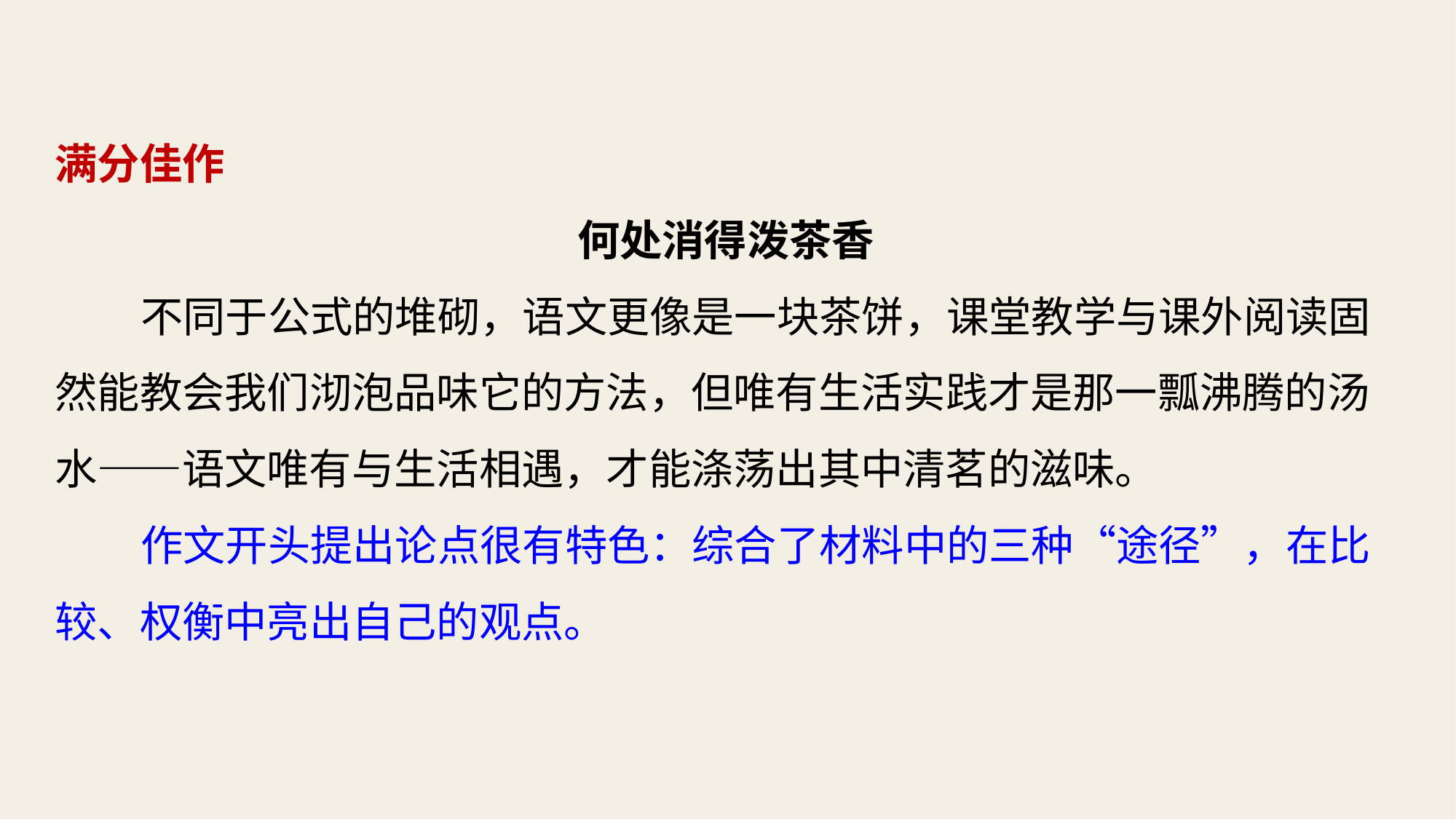

满分佳作
何处消得泼茶香
不同于公式的堆砌，语文更像是一块茶饼，课堂教学与课外阅读固然能教会我们沏泡品味它的方法，但唯有生活实践才是那一瓢沸腾的汤水——语文唯有与生活相遇，才能涤荡出其中清茗的滋味。
作文开头提出论点很有特色：综合了材料中的三种“途径”，在比较、权衡中亮出自己的观点。